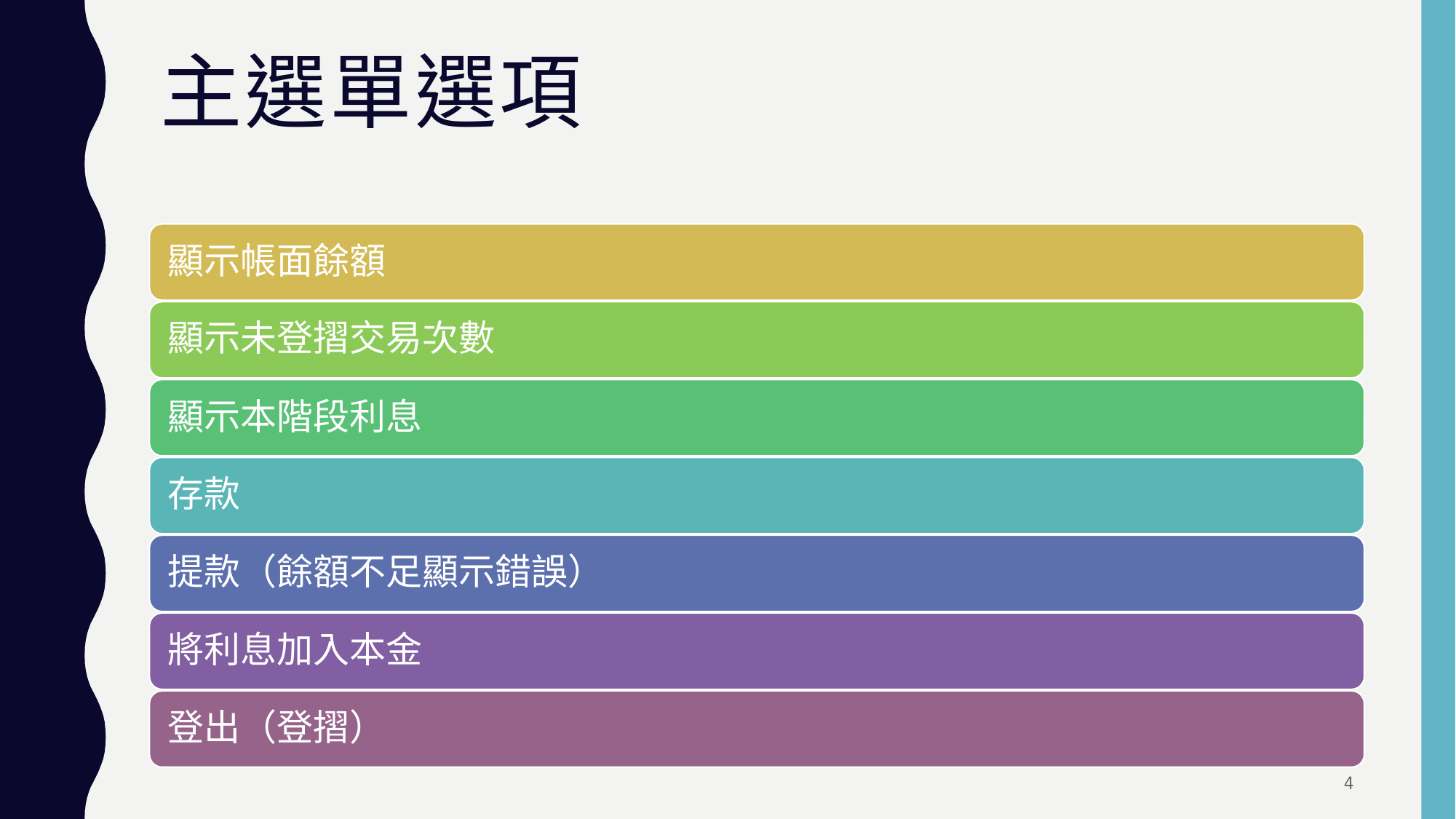

# 主選單選項
顯示帳面餘額
顯示未登摺交易次數
顯示本階段利息
存款
提款（餘額不足顯示錯誤）
將利息加入本金
登出（登摺）
4